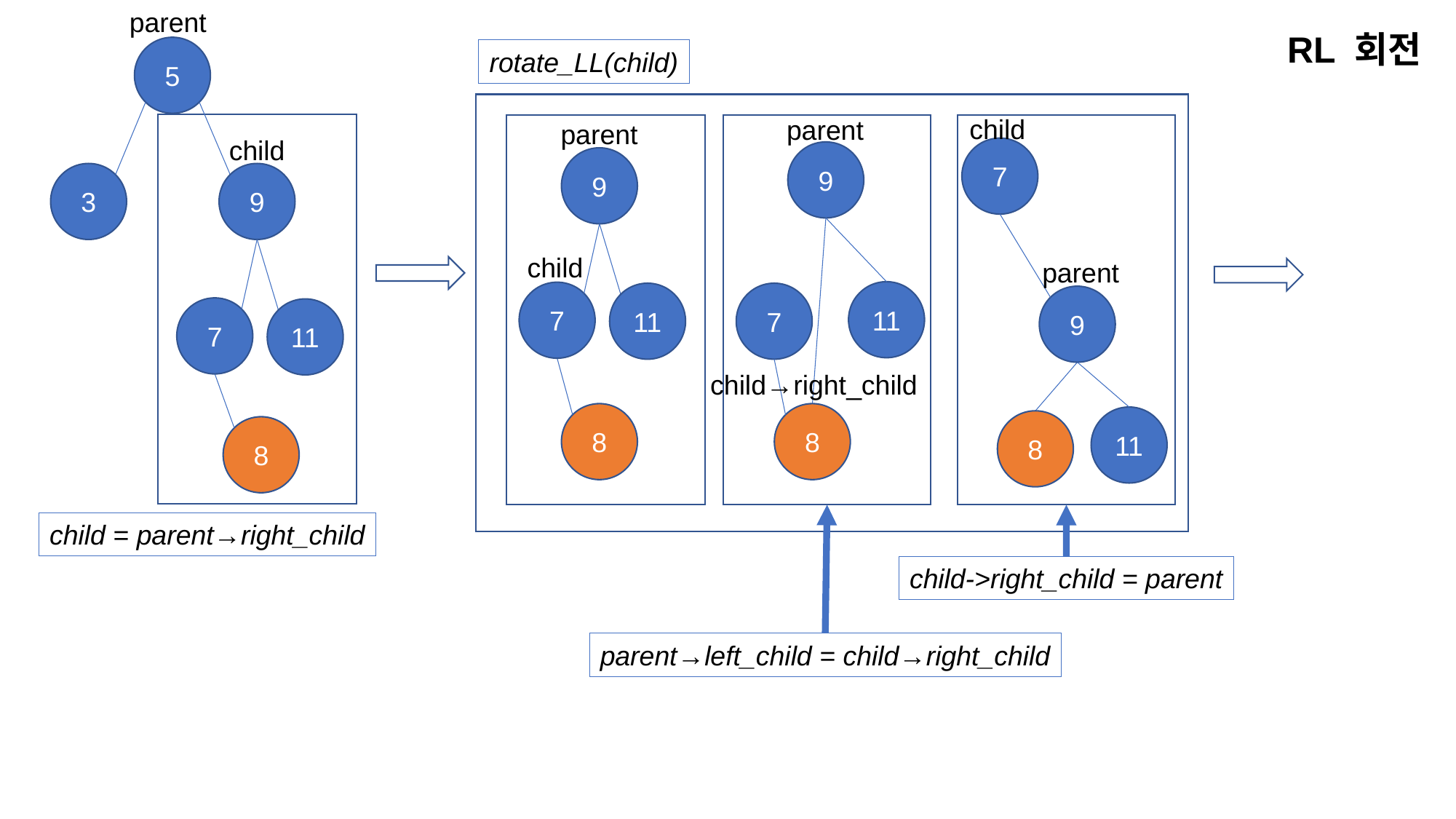

parent
5
child
9
3
7
11
8
RL 회전
rotate_LL(child)

child
parent
parent

7
9
9
child
parent

11
7
7
11
9
child→right_child
8
8
11
8
child = parent→right_child
child->right_child = parent
parent→left_child = child→right_child